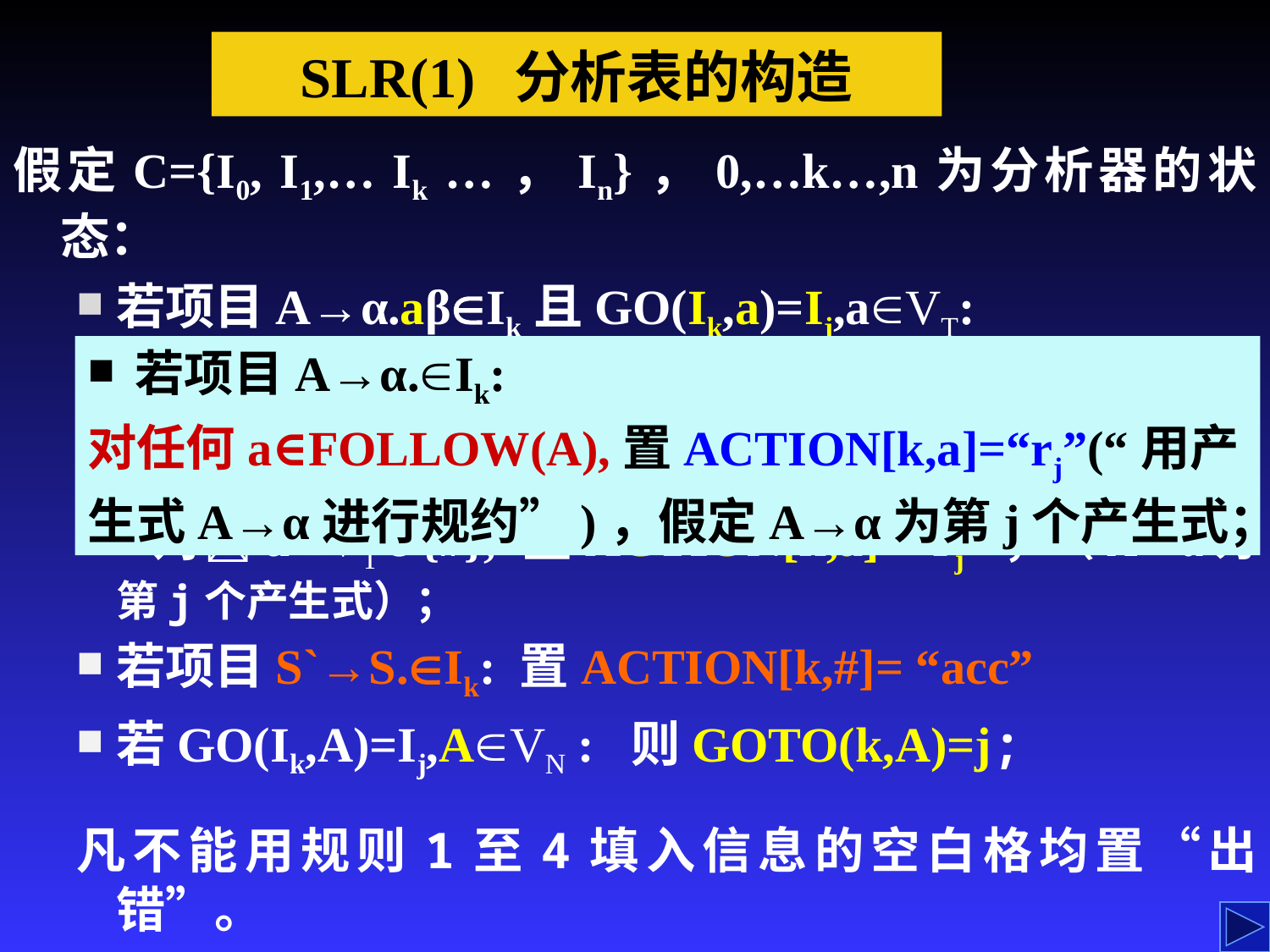

SLR(1) 分析表的构造
假定C={I0, I1,… Ik …，In}，0,…k…,n为分析器的状态：
若项目A→α.aβ∈Ik且GO(Ik,a)=Ij,a∈VT:
               ACTION[k,a]=“sj”
若项目A→α.∈Ik:
     对∀a∈VT∪{#}, 置ACTION[k,a]=“rj”，（A→α为第j个产生式）；
若项目S`→S.∈Ik: 置ACTION[k,#]= “acc”
若GO(Ik,A)=Ij,A∈VN :  则GOTO(k,A)=j;
凡不能用规则1至4填入信息的空白格均置“出错”。
若项目A→α.∈Ik:
对任何a∈FOLLOW(A),置ACTION[k,a]=“rj”(“用产生式A→α进行规约”)，假定A→α为第j个产生式；